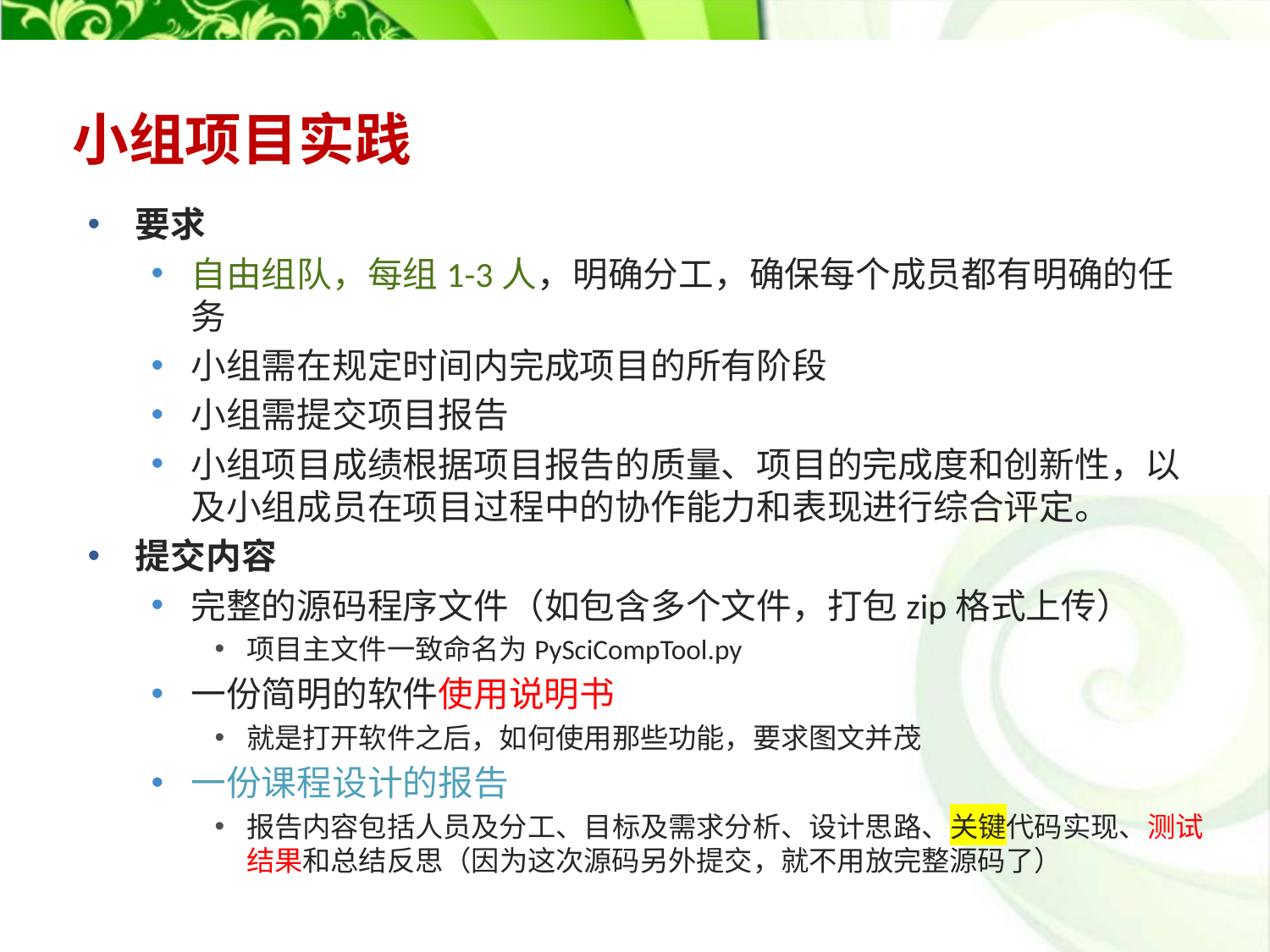

# 小组项目实践
要求
自由组队，每组1-3人，明确分工，确保每个成员都有明确的任务
小组需在规定时间内完成项目的所有阶段
小组需提交项目报告
小组项目成绩根据项目报告的质量、项目的完成度和创新性，以及小组成员在项目过程中的协作能力和表现进行综合评定。
提交内容
完整的源码程序文件（如包含多个文件，打包zip格式上传）
项目主文件一致命名为PySciCompTool.py
一份简明的软件使用说明书
就是打开软件之后，如何使用那些功能，要求图文并茂
一份课程设计的报告
报告内容包括人员及分工、目标及需求分析、设计思路、关键代码实现、测试结果和总结反思（因为这次源码另外提交，就不用放完整源码了）